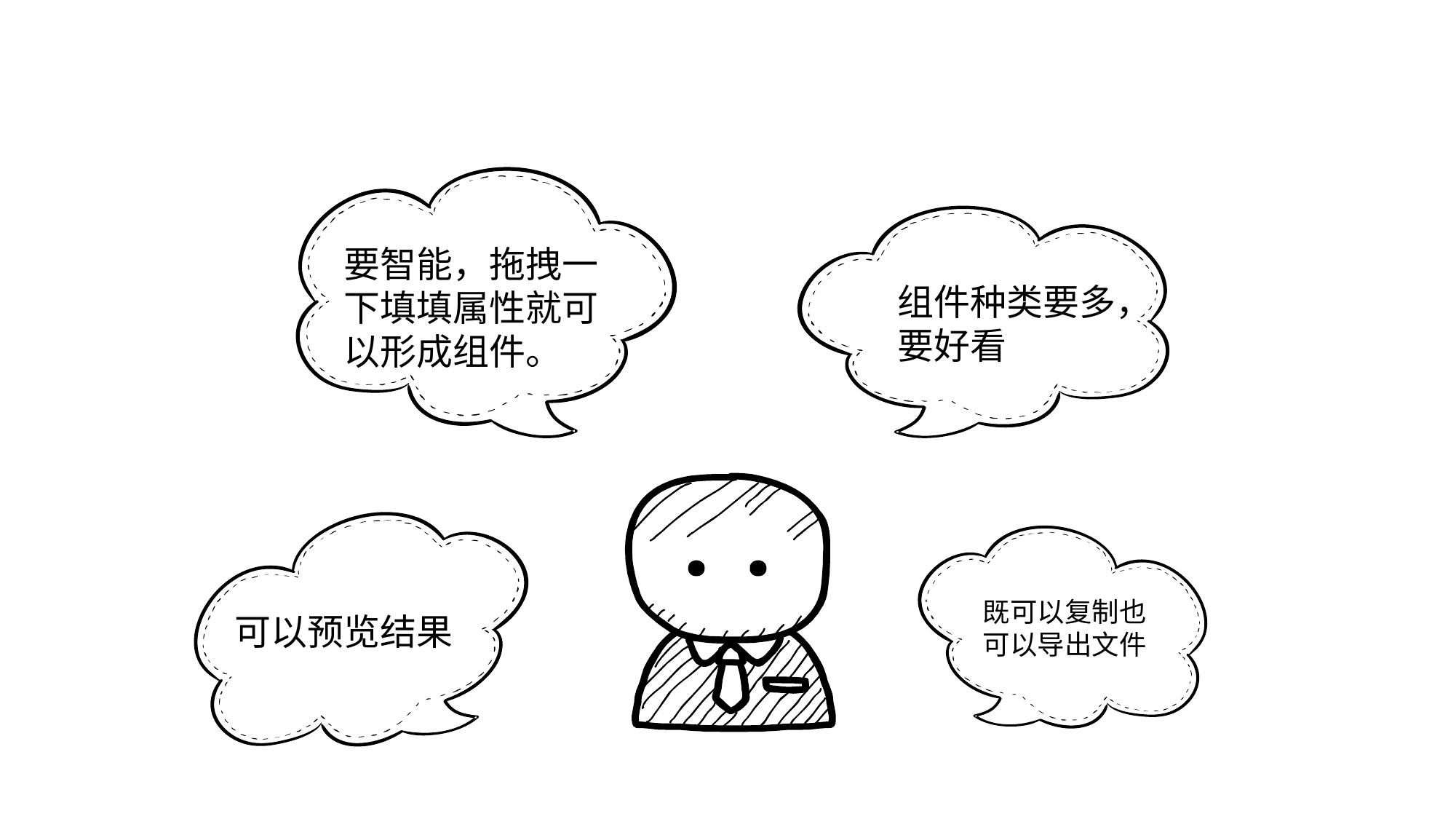

要智能，拖拽一下填填属性就可以形成组件。
组件种类要多，要好看

既可以复制也可以导出文件
可以预览结果